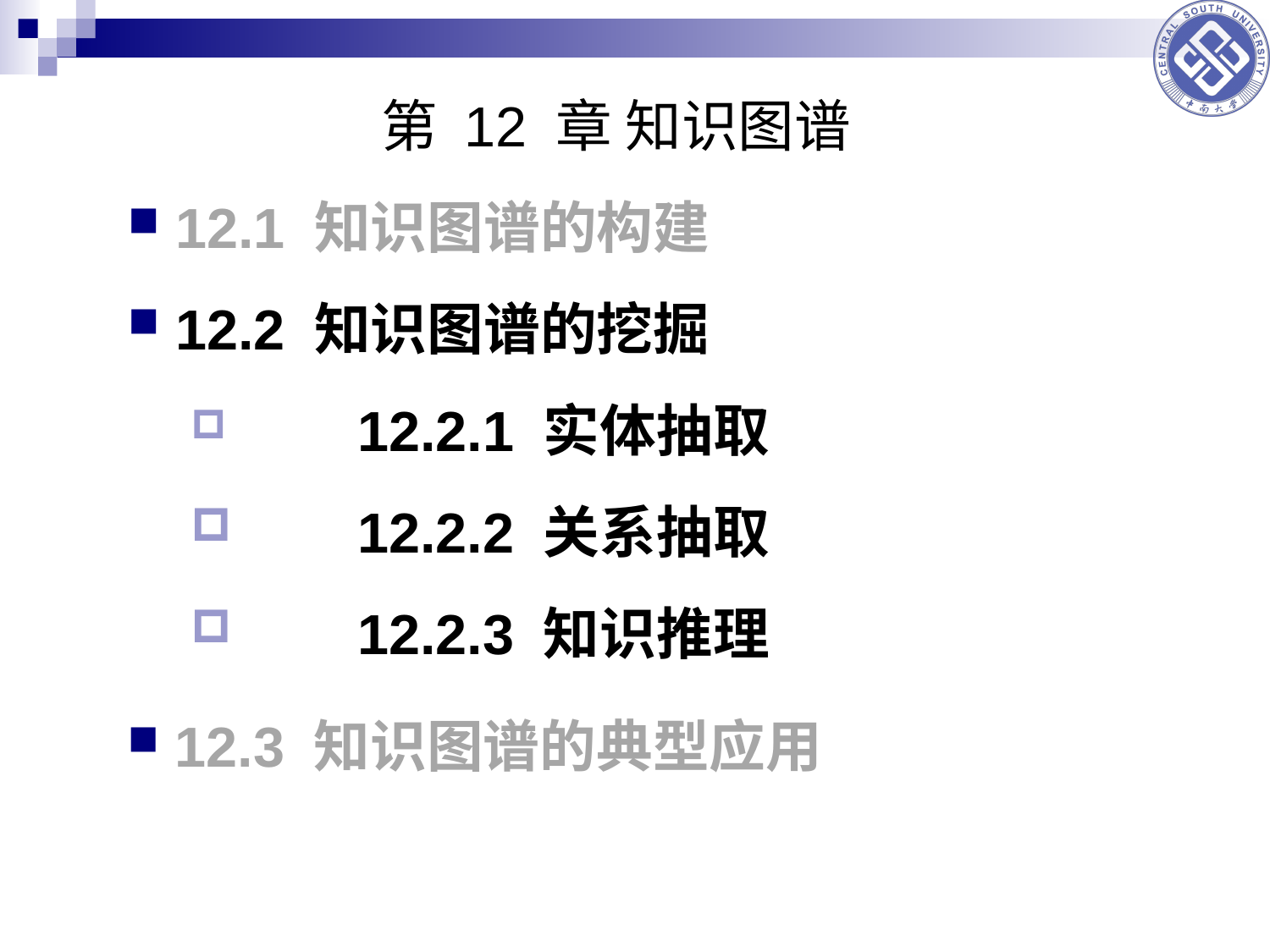

第 12 章 知识图谱
12.1 知识图谱的构建
12.2 知识图谱的挖掘
	12.2.1 实体抽取
	12.2.2 关系抽取
	12.2.3 知识推理
12.3 知识图谱的典型应用